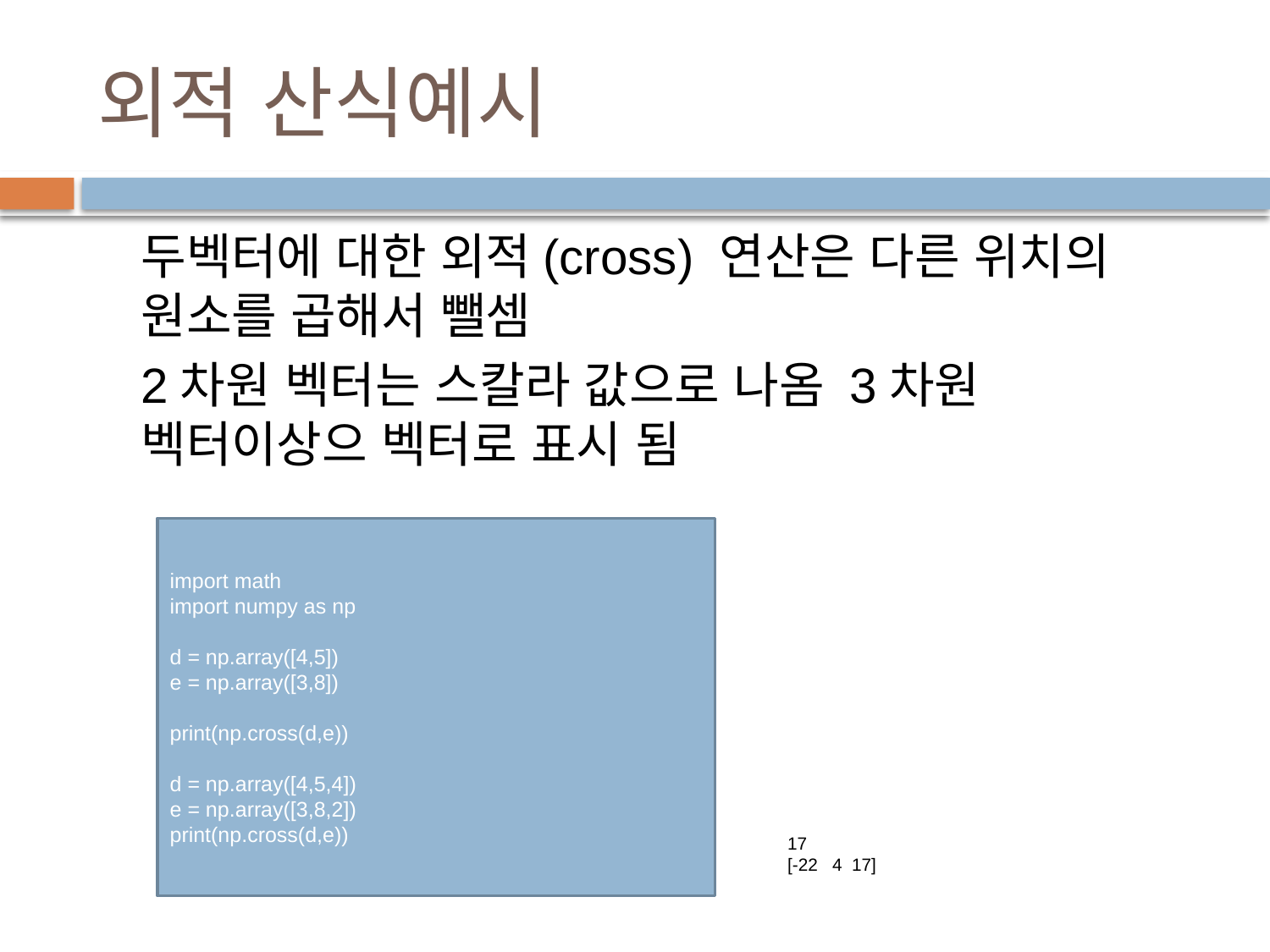

# 외적 산식예시
두벡터에 대한 외적(cross) 연산은 다른 위치의 원소를 곱해서 뺄셈
2차원 벡터는 스칼라 값으로 나옴 3차원 벡터이상으 벡터로 표시 됨
import math
import numpy as np

d = np.array([4,5])
e = np.array([3,8])

print(np.cross(d,e))

d = np.array([4,5,4])
e = np.array([3,8,2])
print(np.cross(d,e))
17
[-22   4  17]